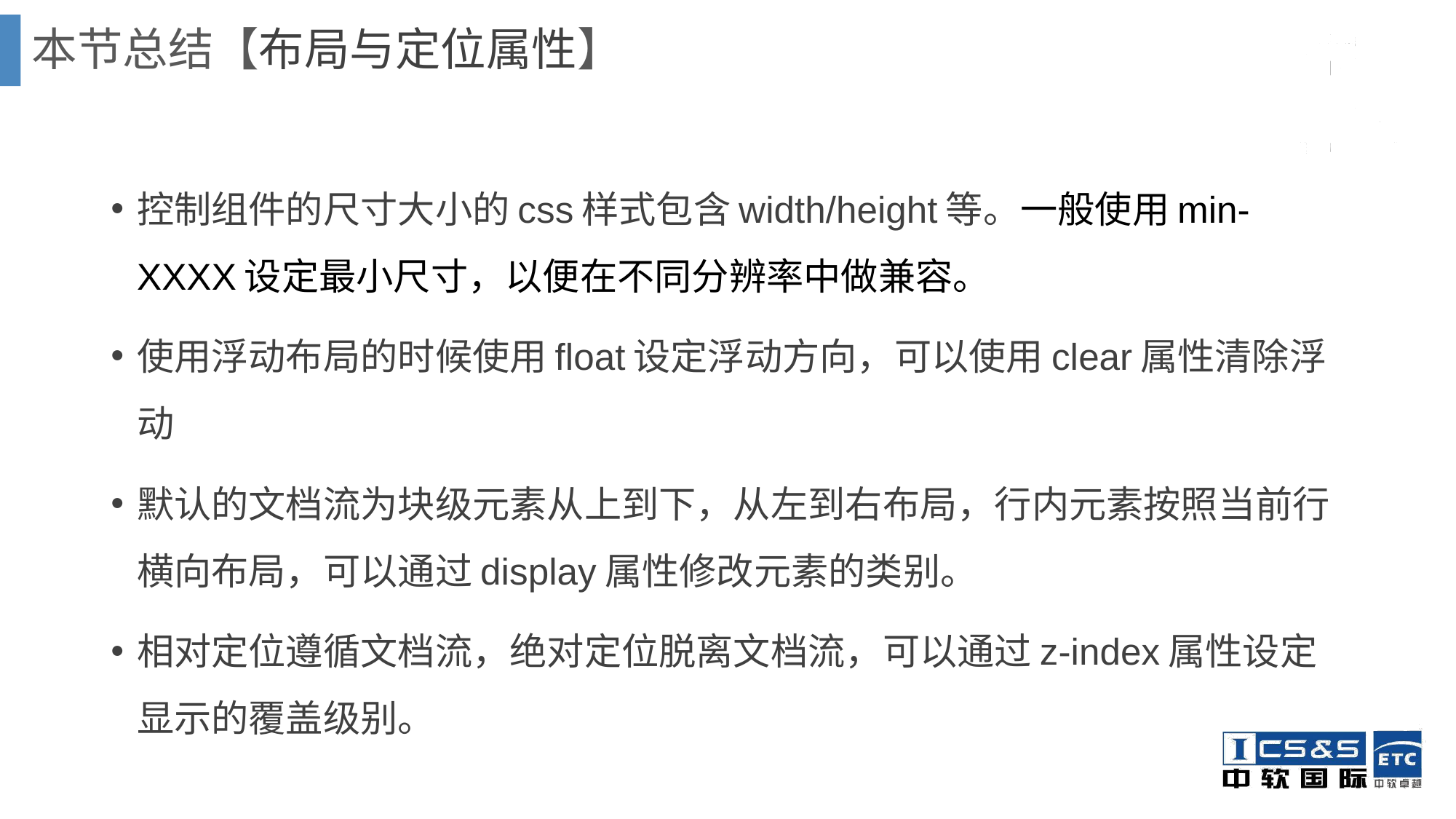

# 本节总结【布局与定位属性】
控制组件的尺寸大小的css样式包含width/height等。一般使用min-XXXX设定最小尺寸，以便在不同分辨率中做兼容。
使用浮动布局的时候使用float设定浮动方向，可以使用clear属性清除浮动
默认的文档流为块级元素从上到下，从左到右布局，行内元素按照当前行横向布局，可以通过display属性修改元素的类别。
相对定位遵循文档流，绝对定位脱离文档流，可以通过z-index属性设定显示的覆盖级别。